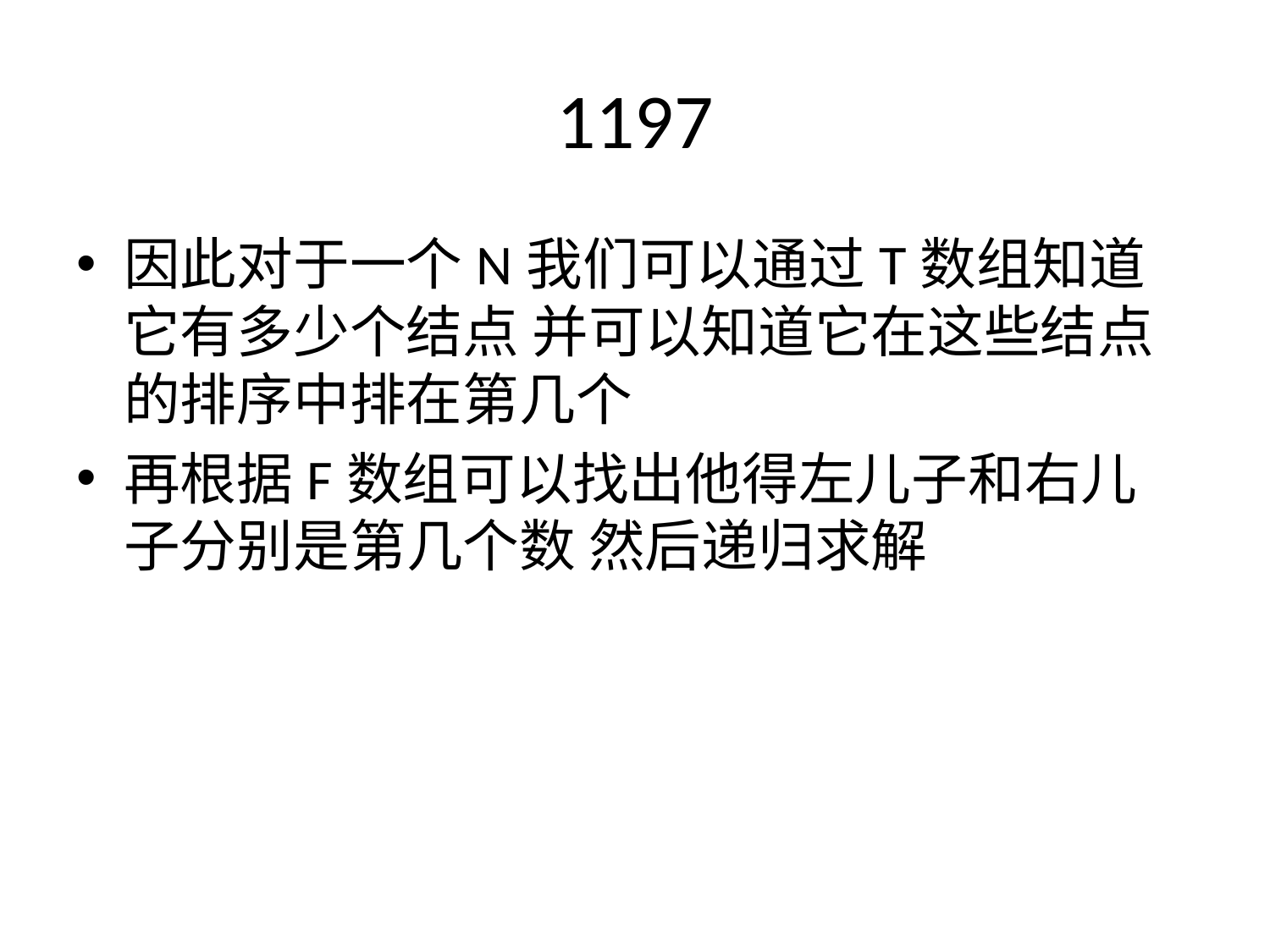

# 1197
因此对于一个N我们可以通过T数组知道它有多少个结点 并可以知道它在这些结点的排序中排在第几个
再根据F数组可以找出他得左儿子和右儿子分别是第几个数 然后递归求解